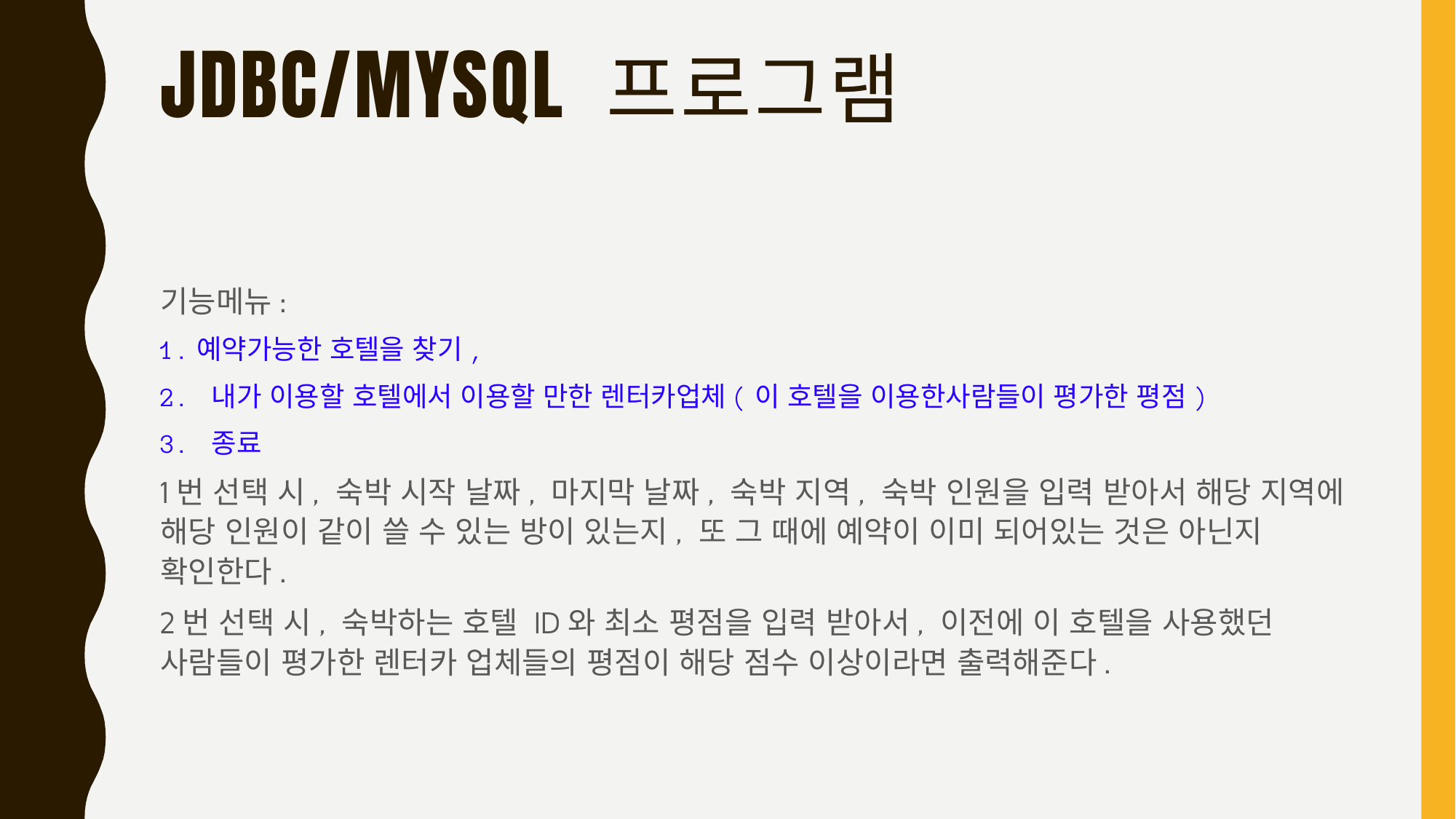

# JDBC/Mysql 프로그램
기능메뉴:
1.예약가능한 호텔을 찾기,
2. 내가 이용할 호텔에서 이용할 만한 렌터카업체(이 호텔을 이용한사람들이 평가한 평점)
3. 종료
1번 선택 시, 숙박 시작 날짜, 마지막 날짜, 숙박 지역, 숙박 인원을 입력 받아서 해당 지역에 해당 인원이 같이 쓸 수 있는 방이 있는지, 또 그 때에 예약이 이미 되어있는 것은 아닌지 확인한다.
2번 선택 시, 숙박하는 호텔 ID와 최소 평점을 입력 받아서, 이전에 이 호텔을 사용했던 사람들이 평가한 렌터카 업체들의 평점이 해당 점수 이상이라면 출력해준다.